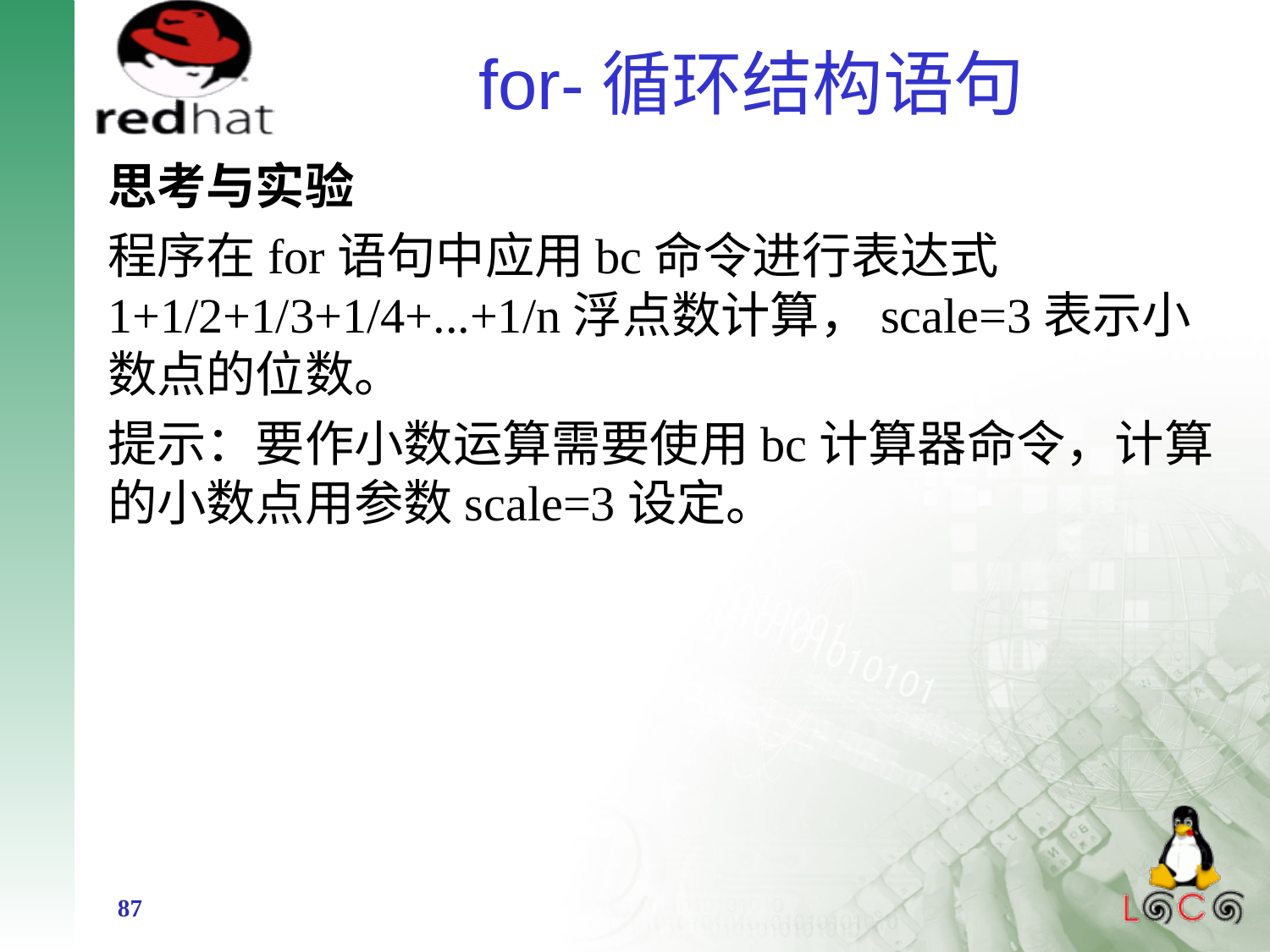

# for-循环结构语句
思考与实验
程序在for语句中应用bc命令进行表达式1+1/2+1/3+1/4+...+1/n浮点数计算，scale=3表示小数点的位数。
提示：要作小数运算需要使用bc计算器命令，计算的小数点用参数scale=3设定。
87